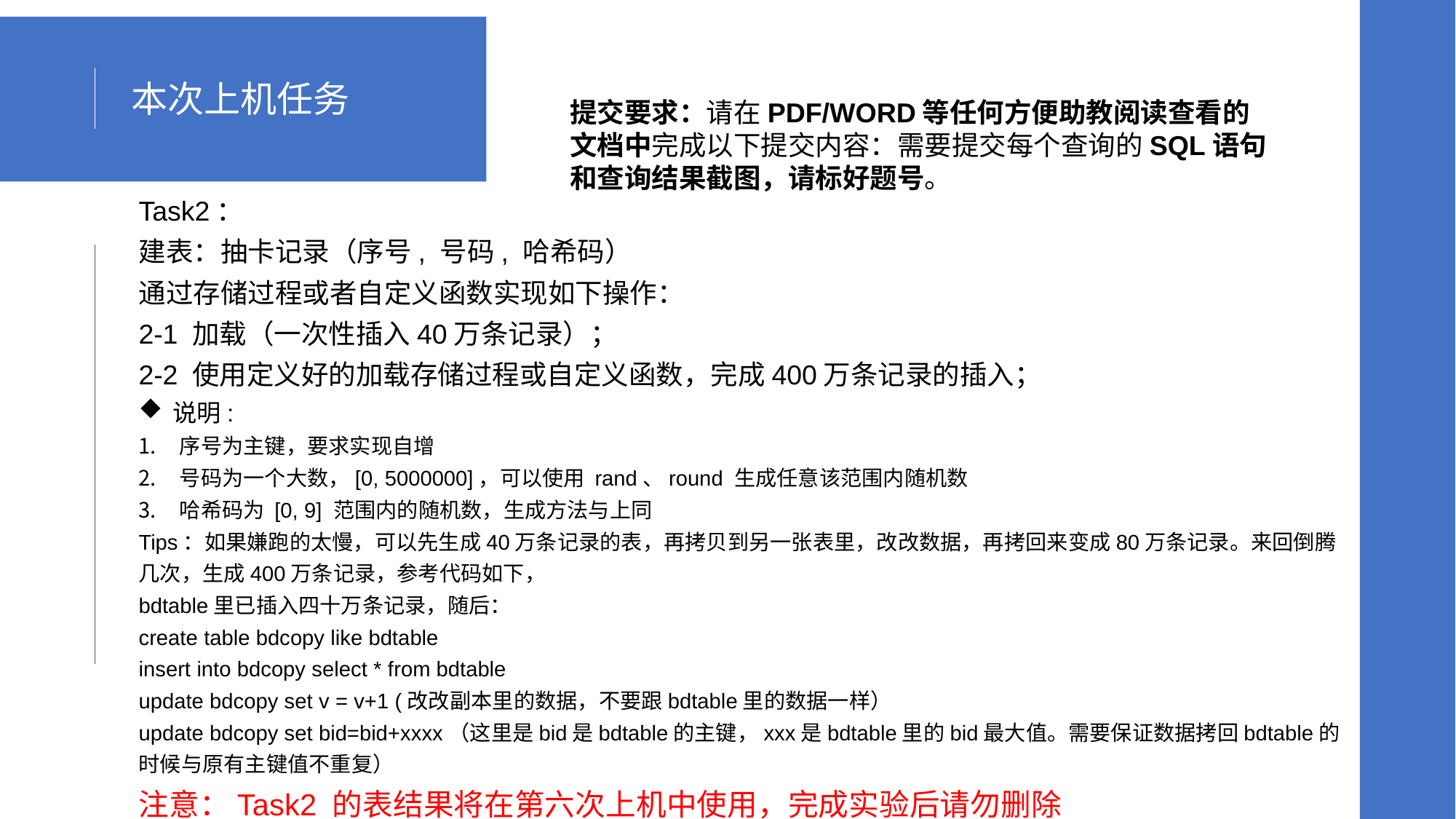

提交要求：请在PDF/WORD等任何方便助教阅读查看的文档中完成以下提交内容：需要提交每个查询的SQL语句和查询结果截图，请标好题号。
 本次上机任务
Task2：
建表：抽卡记录（序号, 号码, 哈希码）
通过存储过程或者自定义函数实现如下操作：
2-1 加载（一次性插入40万条记录）；
2-2 使用定义好的加载存储过程或自定义函数，完成400万条记录的插入；
说明:
序号为主键，要求实现自增
号码为一个大数，[0, 5000000]，可以使用 rand、round 生成任意该范围内随机数
哈希码为 [0, 9] 范围内的随机数，生成方法与上同
Tips：如果嫌跑的太慢，可以先生成40万条记录的表，再拷贝到另一张表里，改改数据，再拷回来变成80万条记录。来回倒腾几次，生成400万条记录，参考代码如下，
bdtable里已插入四十万条记录，随后：
create table bdcopy like bdtable
insert into bdcopy select * from bdtable
update bdcopy set v = v+1 (改改副本里的数据，不要跟bdtable里的数据一样）
update bdcopy set bid=bid+xxxx（这里是bid是bdtable的主键，xxx是bdtable里的bid最大值。需要保证数据拷回bdtable的时候与原有主键值不重复）
注意：Task2 的表结果将在第六次上机中使用，完成实验后请勿删除